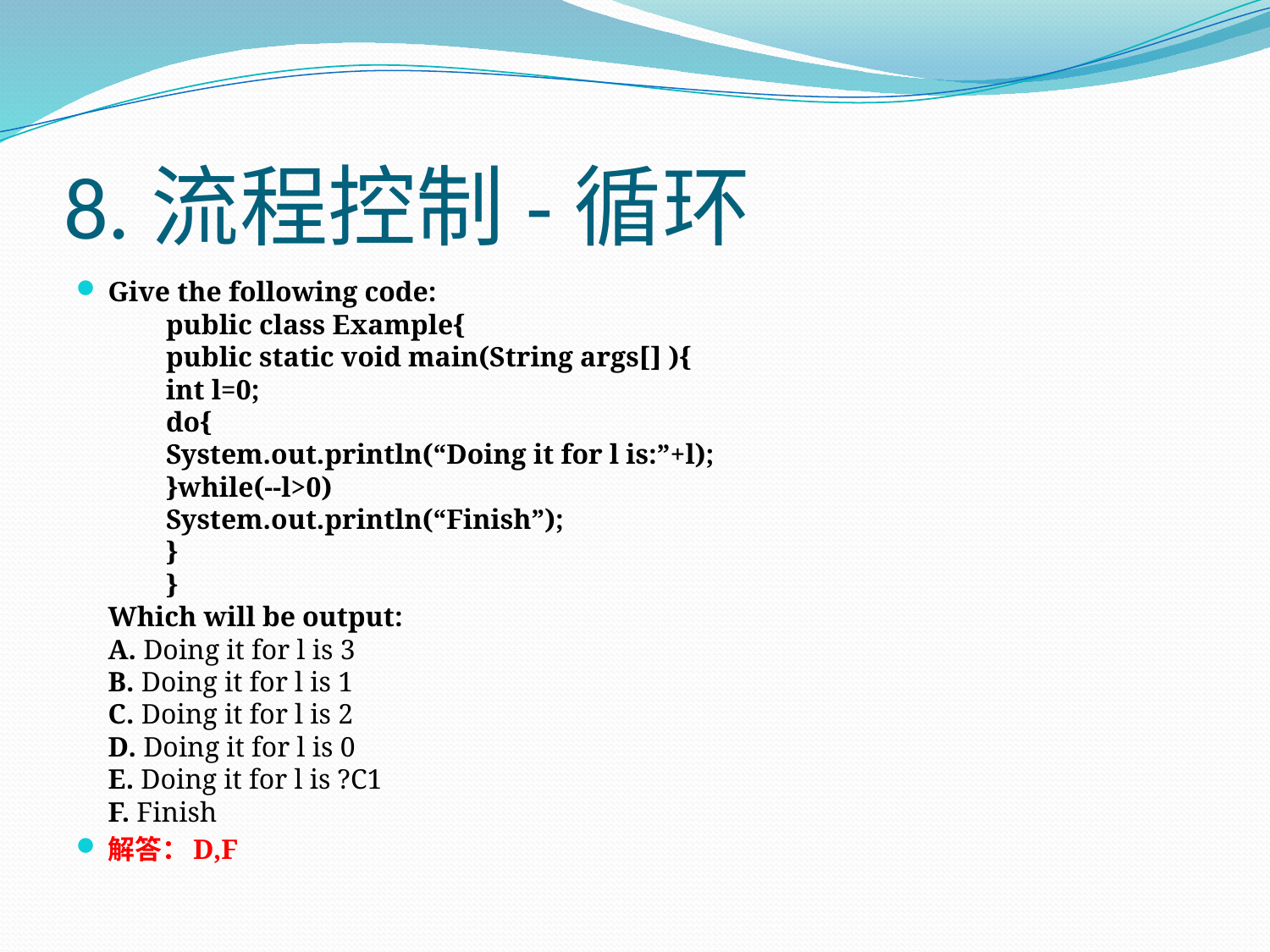

# 8.流程控制-循环
Give the following code:
　　public class Example{
　　public static void main(String args[] ){
　　int l=0;
　　do{
　　System.out.println(“Doing it for l is:”+l);
　　}while(--l>0)
　　System.out.println(“Finish”);
　　}
　　}
Which will be output:
A. Doing it for l is 3
B. Doing it for l is 1
C. Doing it for l is 2
D. Doing it for l is 0
E. Doing it for l is ?C1
F. Finish
解答：D,F